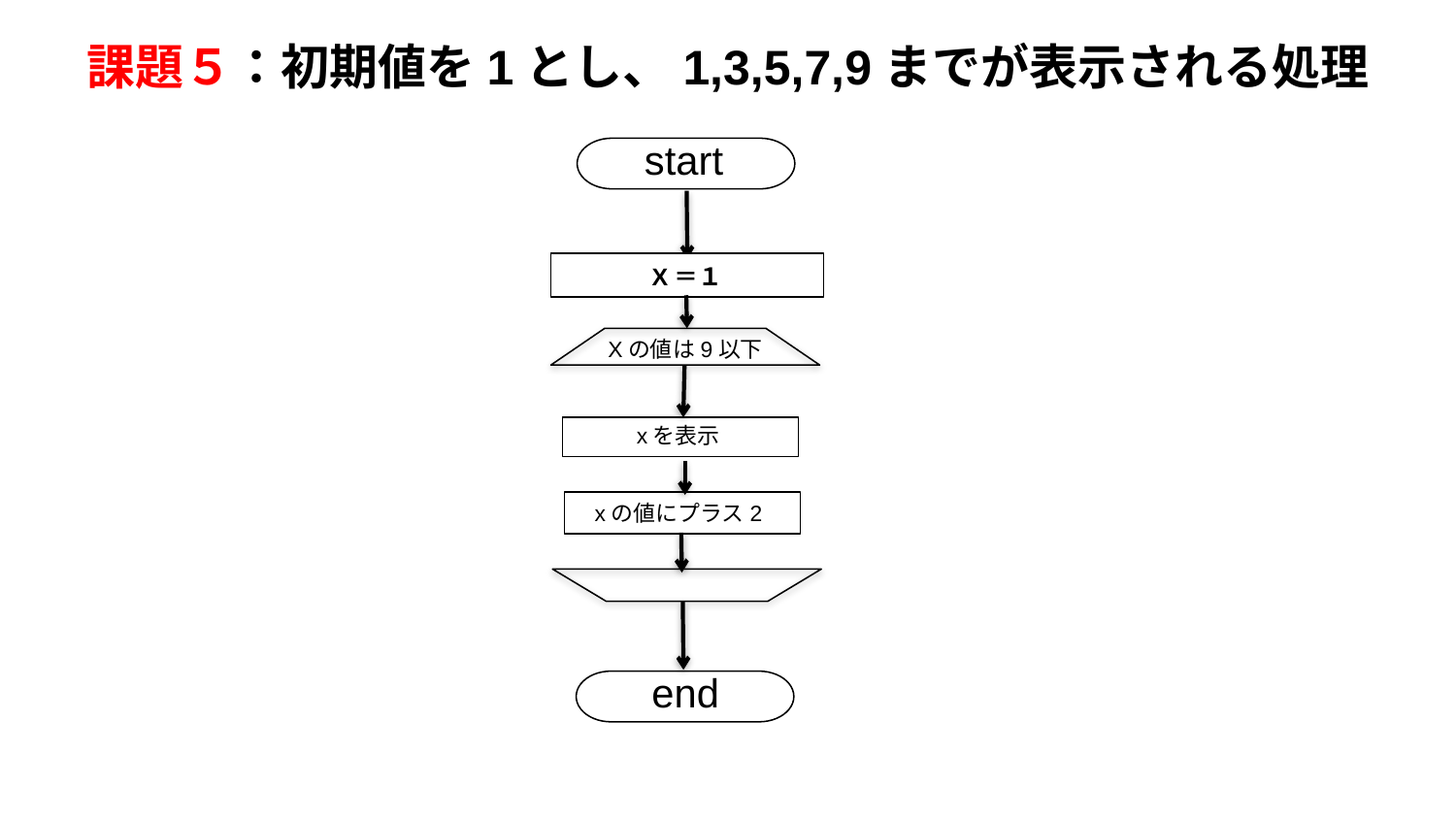

課題５：初期値を1とし、1,3,5,7,9までが表示される処理
start

X＝１

Xの値は9以下
xを表示

xの値にプラス2

end